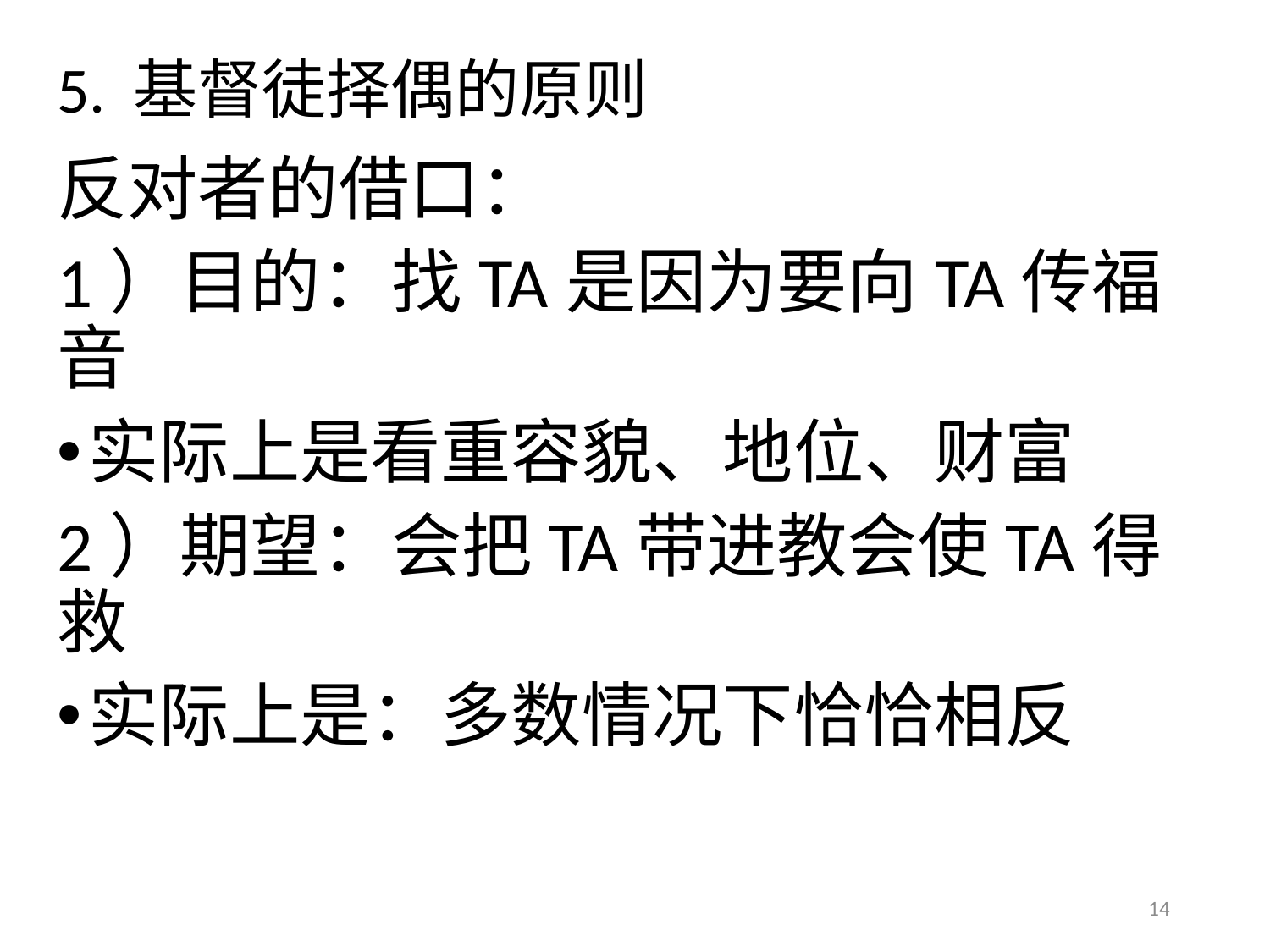

# 5. 基督徒择偶的原则
反对者的借口：
1）目的：找TA是因为要向TA传福音
实际上是看重容貌、地位、财富
2）期望：会把TA带进教会使TA得救
实际上是：多数情况下恰恰相反
14